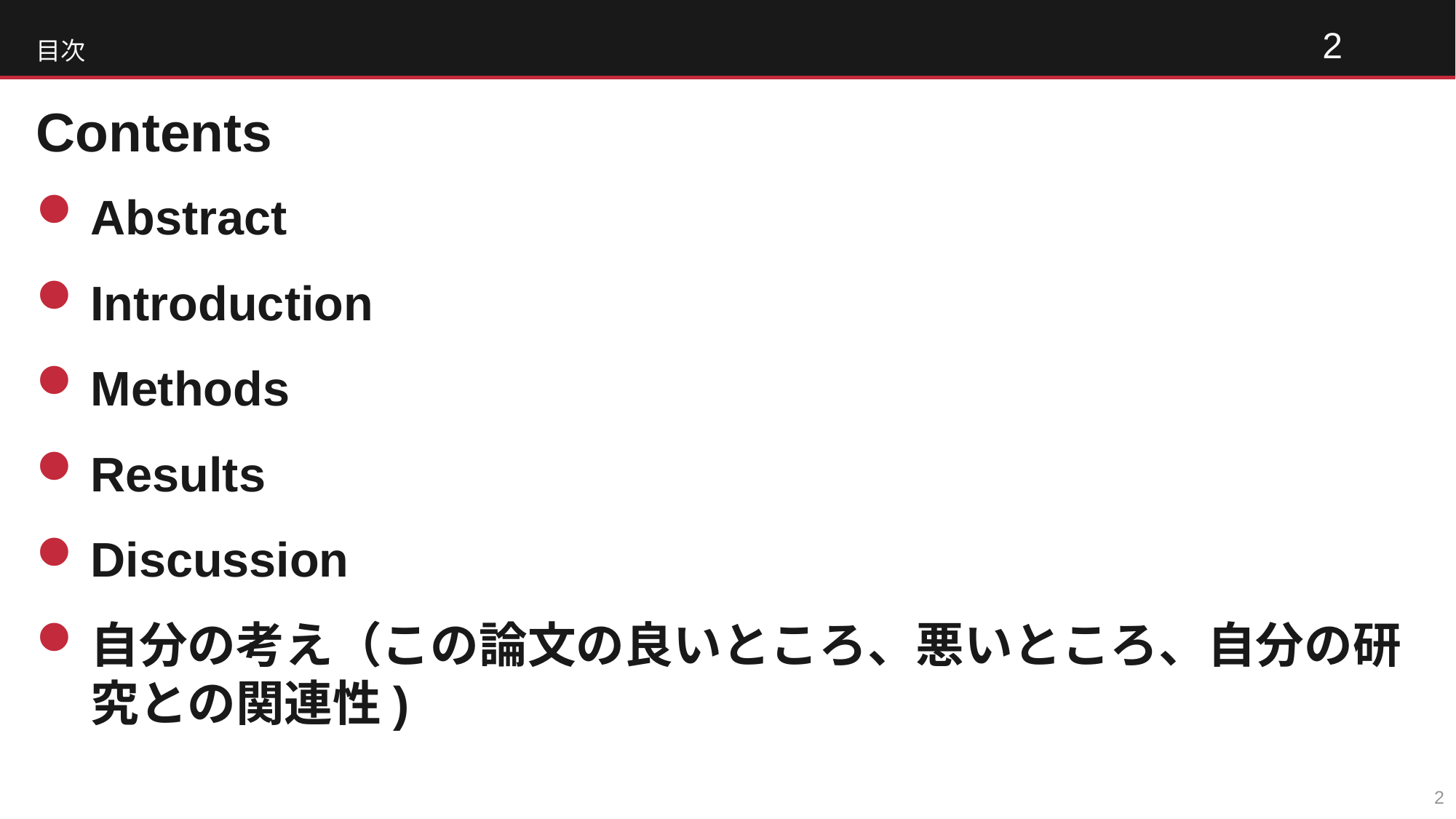

目次
# Contents
Abstract
Introduction
Methods
Results
Discussion
自分の考え（この論文の良いところ、悪いところ、自分の研究との関連性)

2